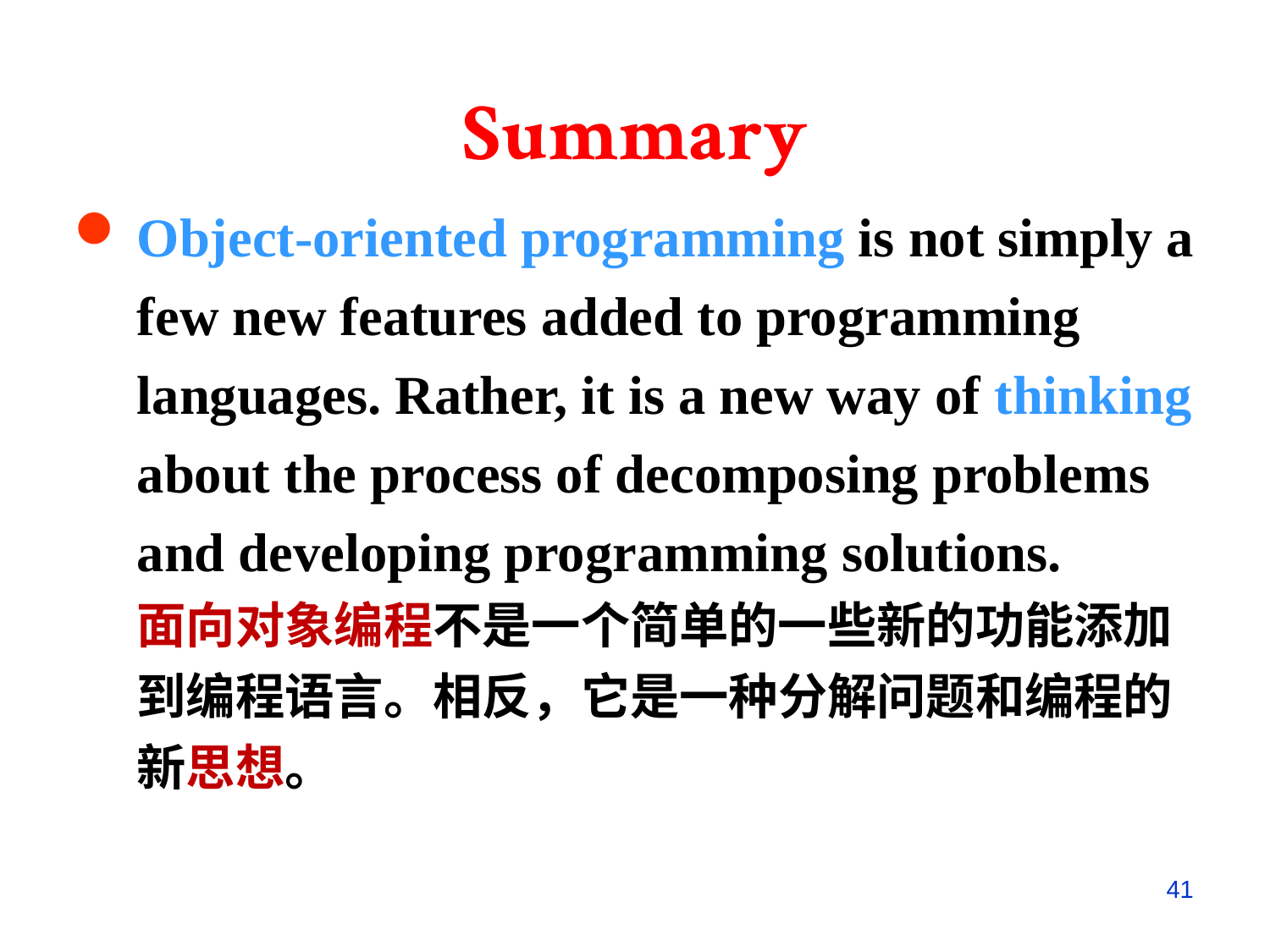

Summary
Object-oriented programming is not simply a few new features added to programming languages. Rather, it is a new way of thinking about the process of decomposing problems and developing programming solutions.
面向对象编程不是一个简单的一些新的功能添加到编程语言。相反，它是一种分解问题和编程的新思想。
41